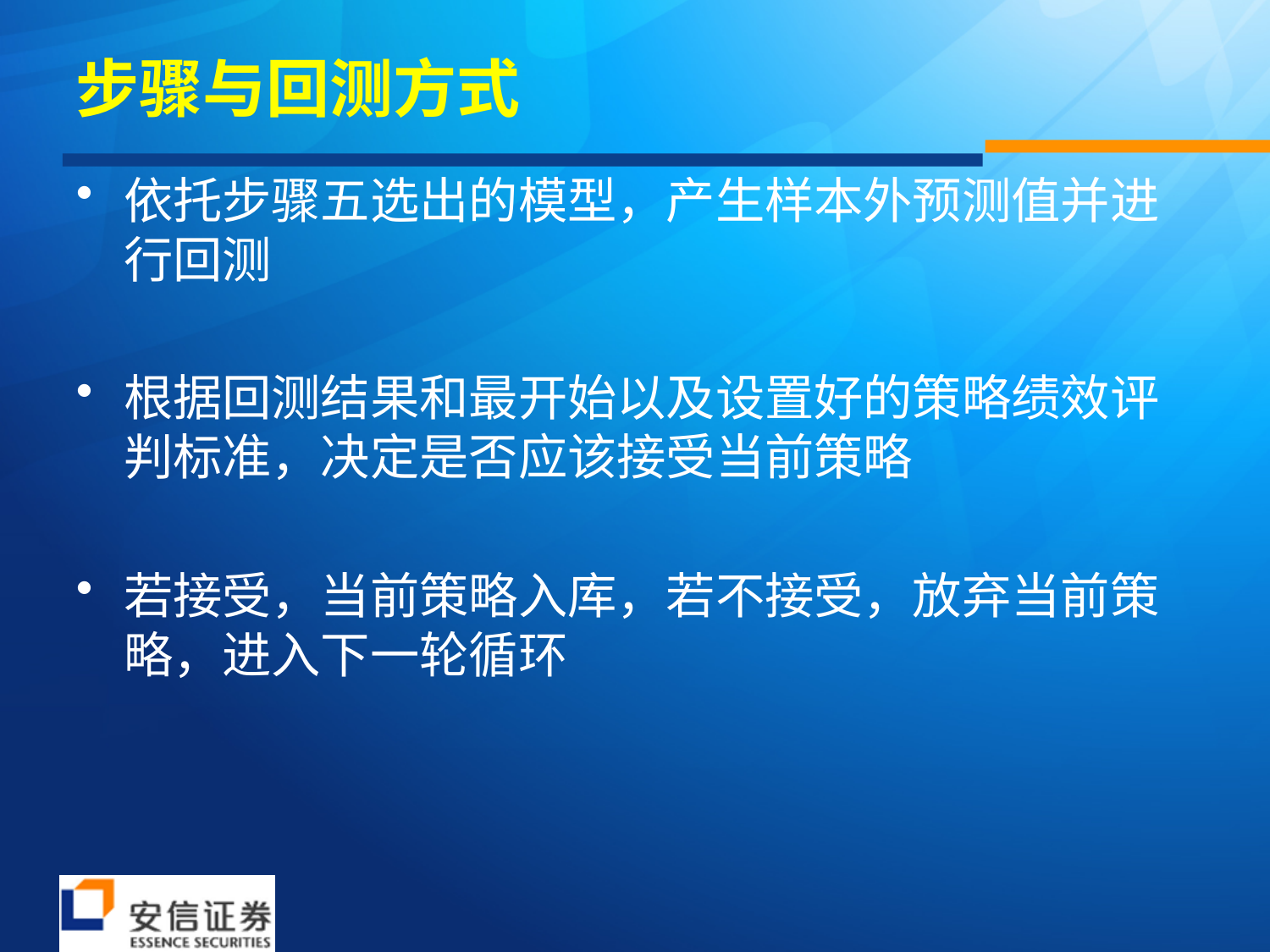

# 步骤与回测方式
依托步骤五选出的模型，产生样本外预测值并进行回测

根据回测结果和最开始以及设置好的策略绩效评判标准，决定是否应该接受当前策略

若接受，当前策略入库，若不接受，放弃当前策略，进入下一轮循环